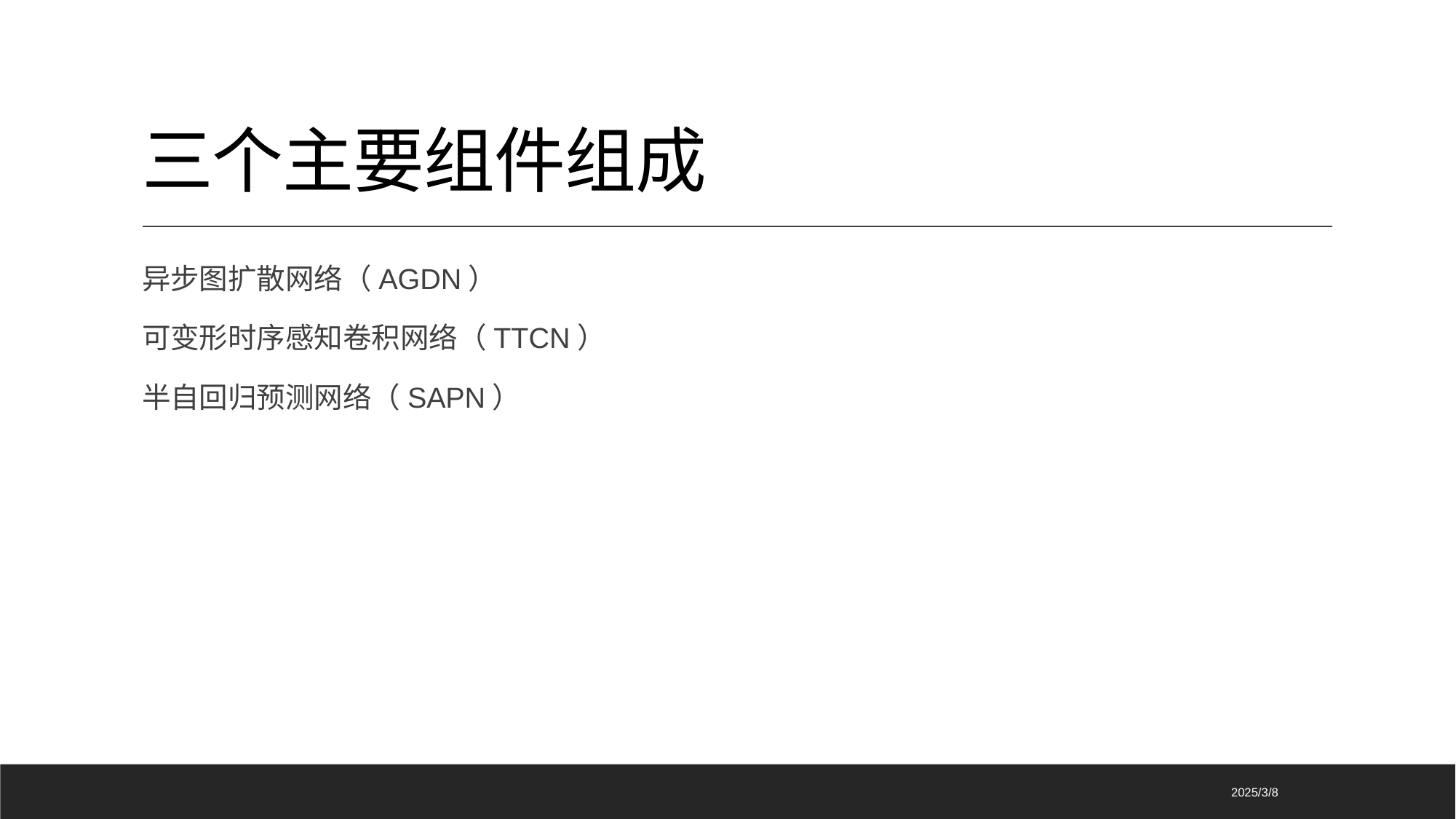

# 三个主要组件组成
异步图扩散网络（AGDN）
可变形时序感知卷积网络（TTCN）
半自回归预测网络（SAPN）
2025/3/8